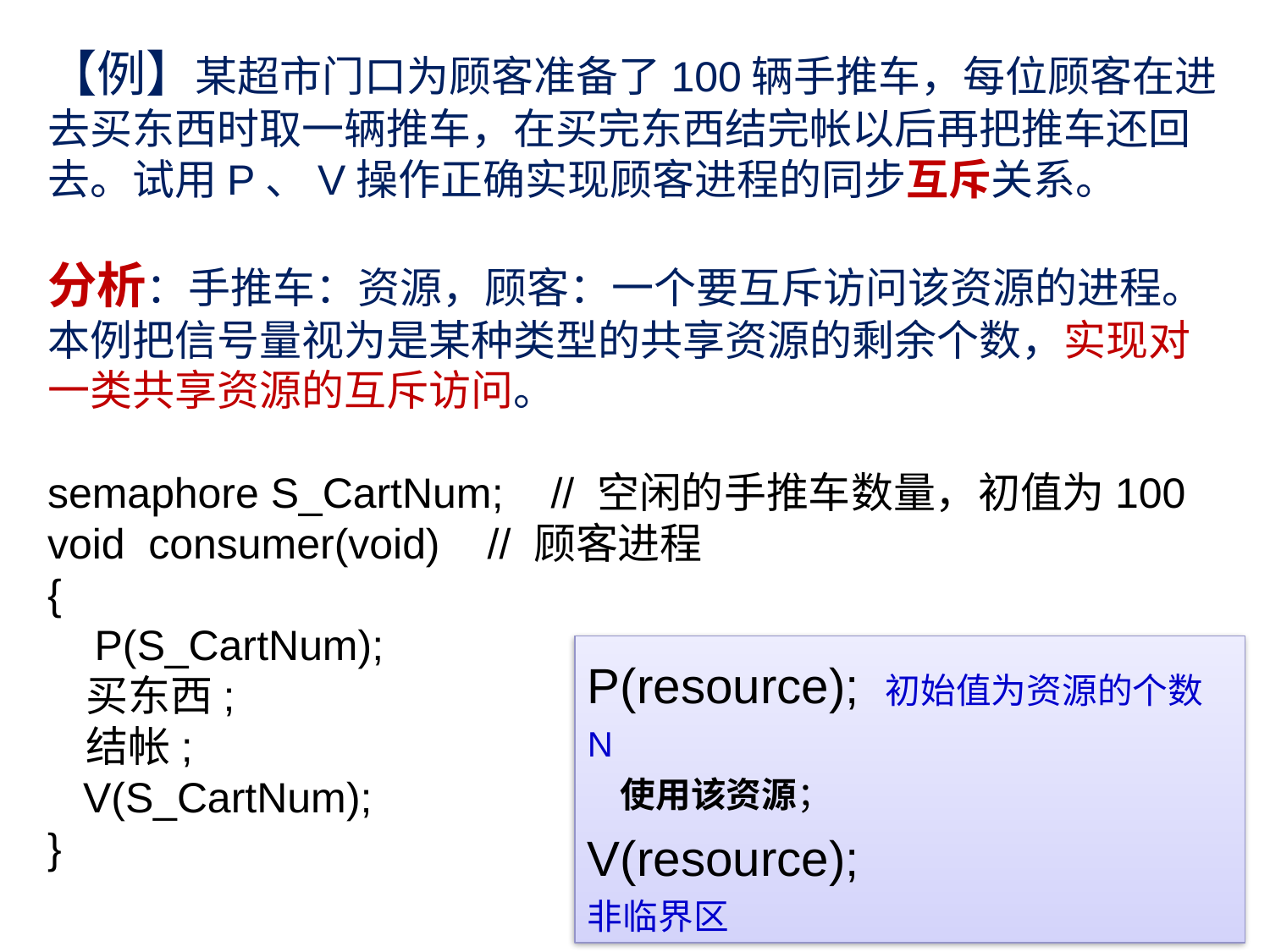

【例】某超市门口为顾客准备了100辆手推车，每位顾客在进去买东西时取一辆推车，在买完东西结完帐以后再把推车还回去。试用P、V操作正确实现顾客进程的同步互斥关系。

分析：手推车：资源，顾客：一个要互斥访问该资源的进程。本例把信号量视为是某种类型的共享资源的剩余个数，实现对一类共享资源的互斥访问。

semaphore S_CartNum;    // 空闲的手推车数量，初值为100
void  consumer(void)    // 顾客进程
{
    P(S_CartNum);
   买东西;
   结帐;
   V(S_CartNum); 
}
P(resource); 初始值为资源的个数N
   使用该资源；
V(resource);
非临界区